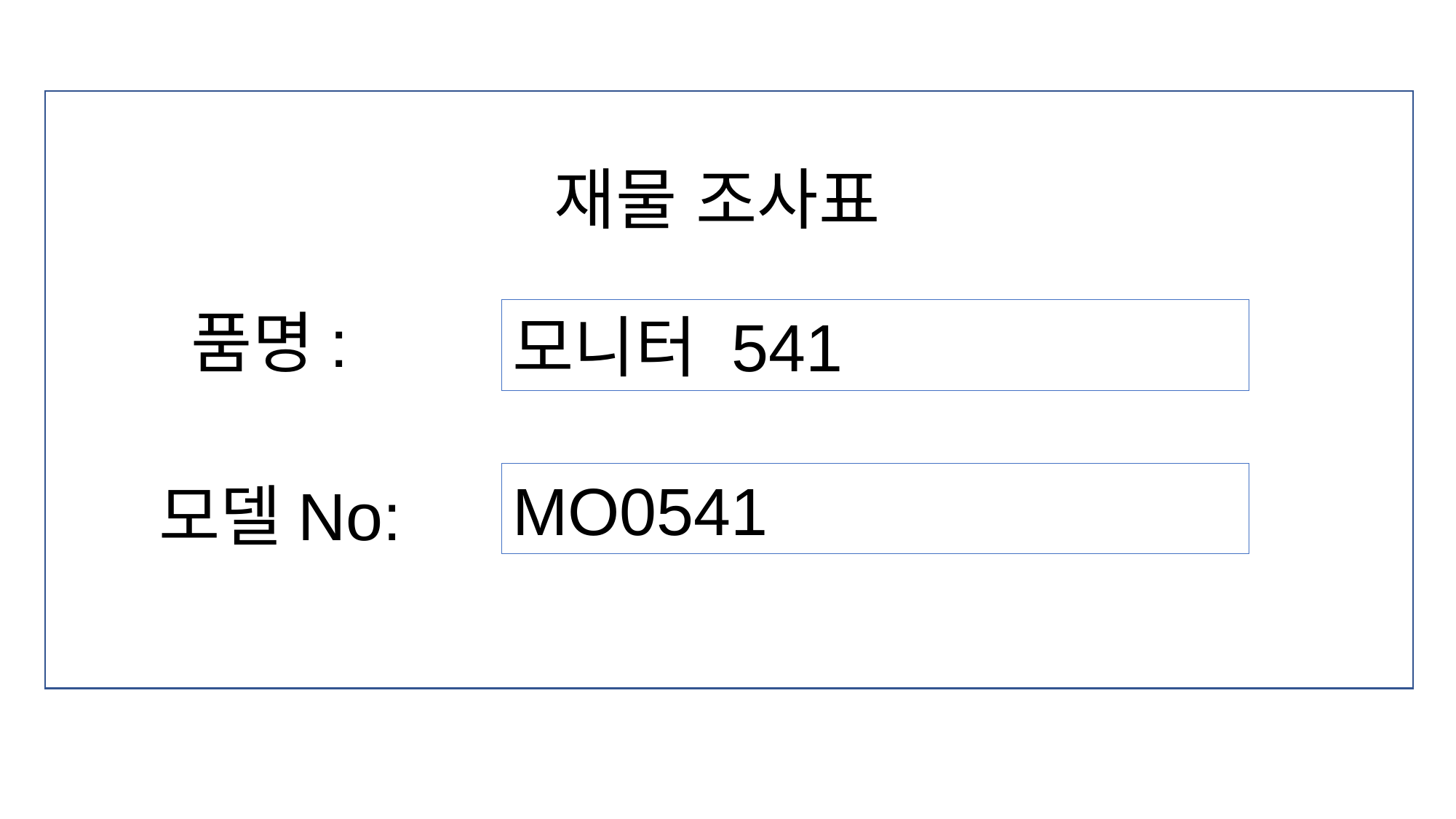

재물 조사표
품명:
모니터 541
MO0541
모델No: